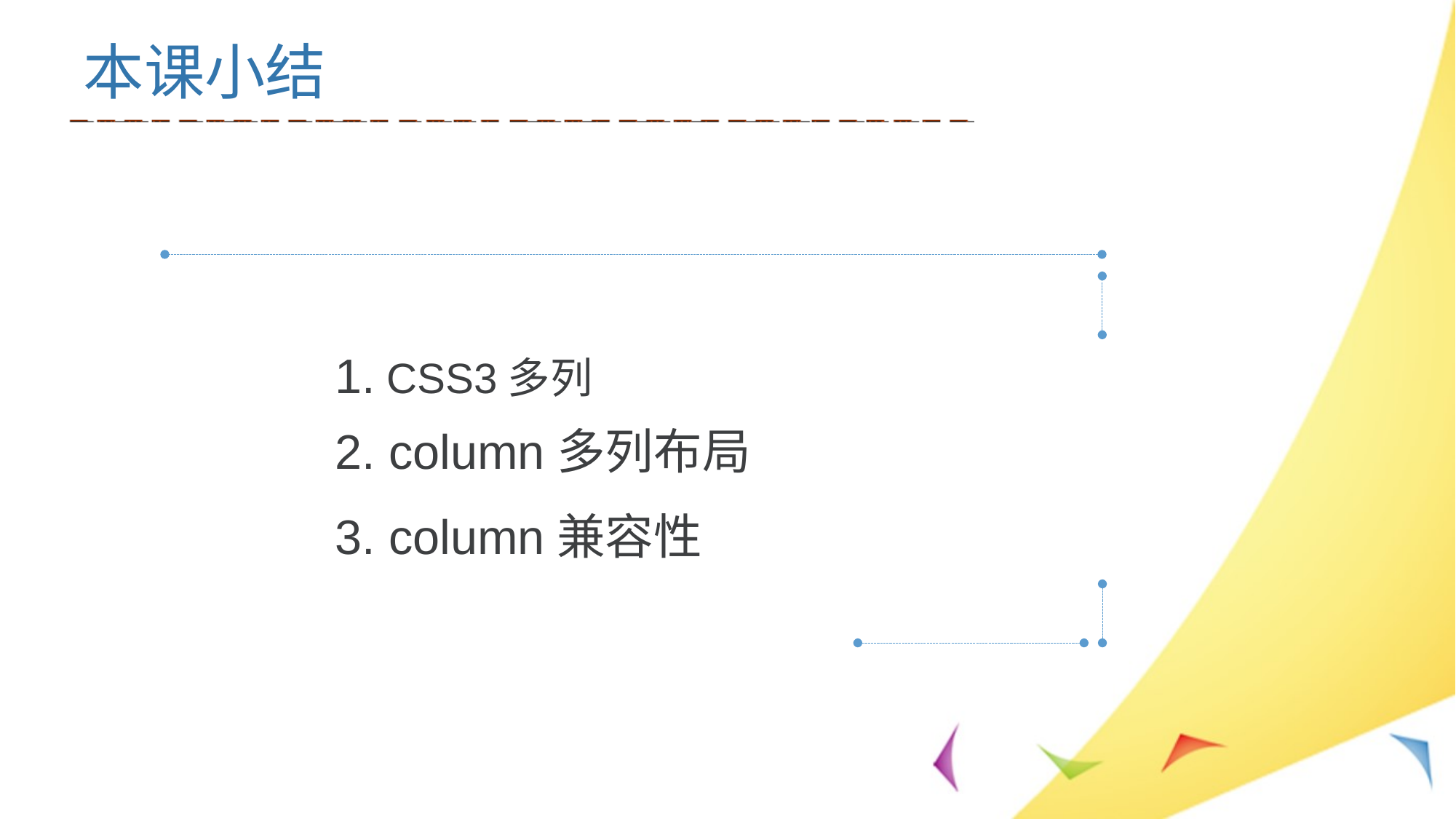

# 本课小结
1. CSS3多列
2. column多列布局
3. column兼容性